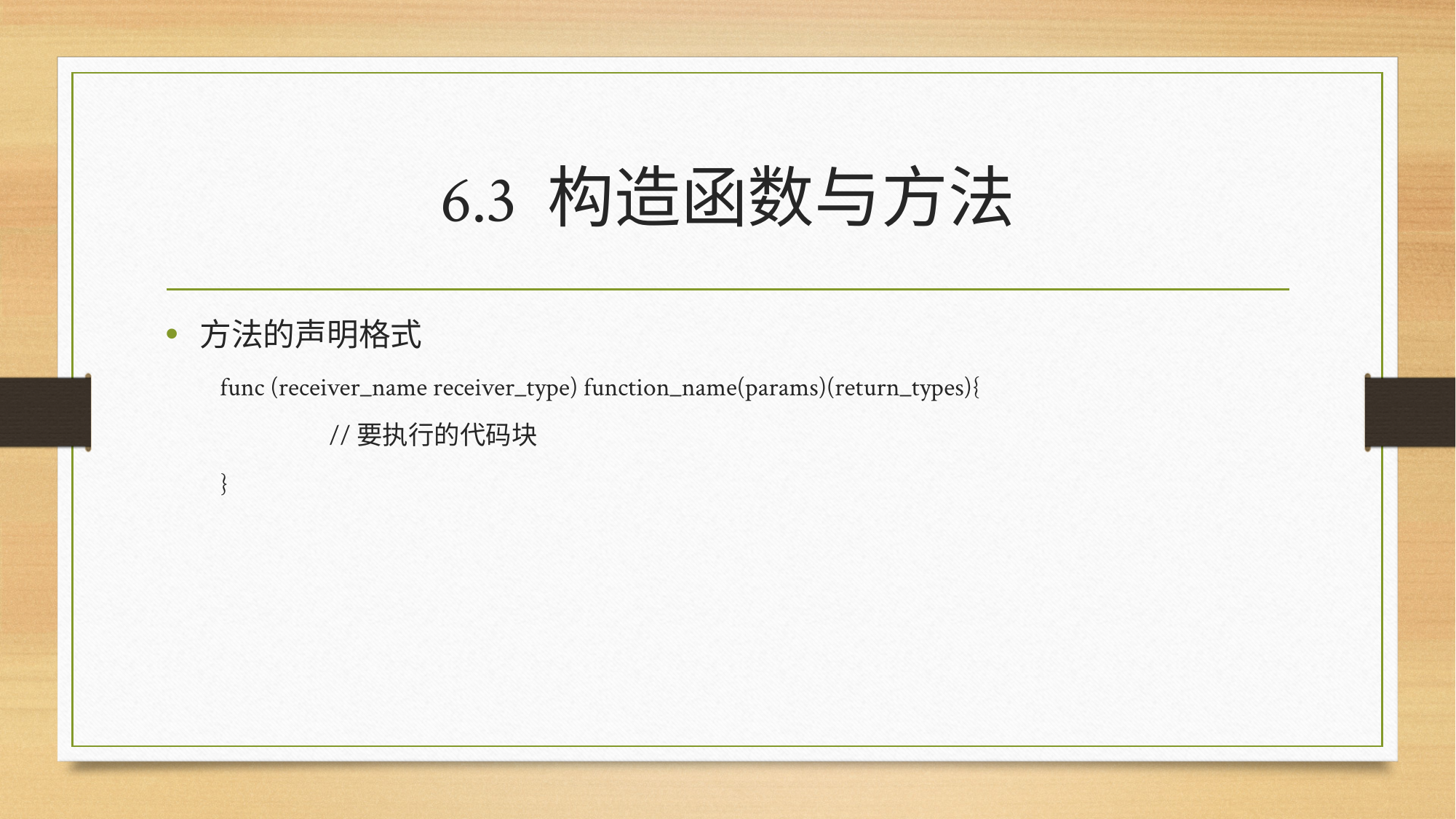

# 6.3 构造函数与方法
方法的声明格式
func (receiver_name receiver_type) function_name(params)(return_types){
	//要执行的代码块
}